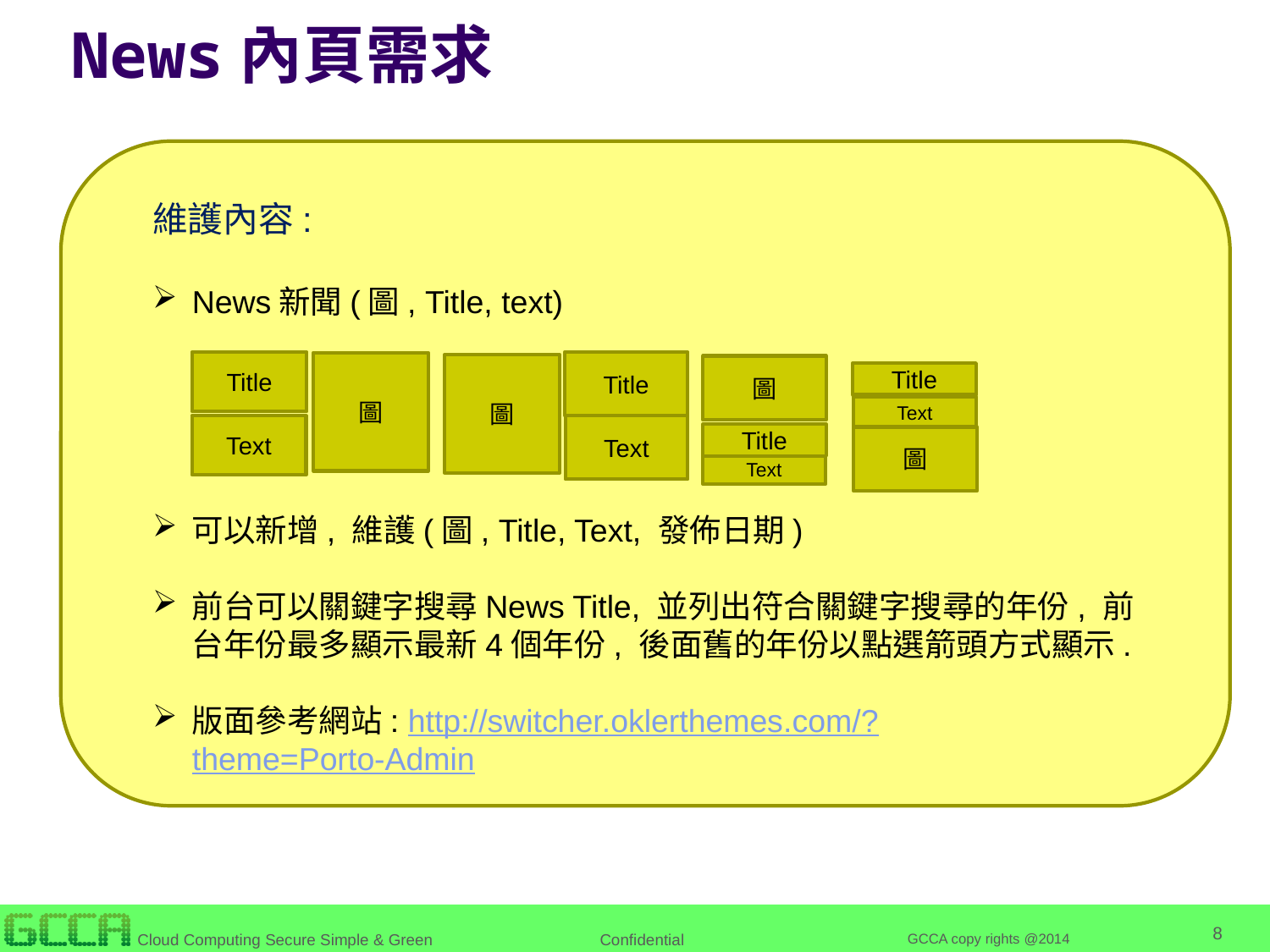

News內頁需求

維護內容:

News新聞(圖, Title, text)

可以新增, 維護(圖, Title, Text, 發佈日期)

前台可以關鍵字搜尋News Title, 並列出符合關鍵字搜尋的年份, 前台年份最多顯示最新4個年份, 後面舊的年份以點選箭頭方式顯示.

版面參考網站: http://switcher.oklerthemes.com/?theme=Porto-Admin

Title
Title
圖
圖
圖
Title
Text
Text
Text
Title
圖
Text